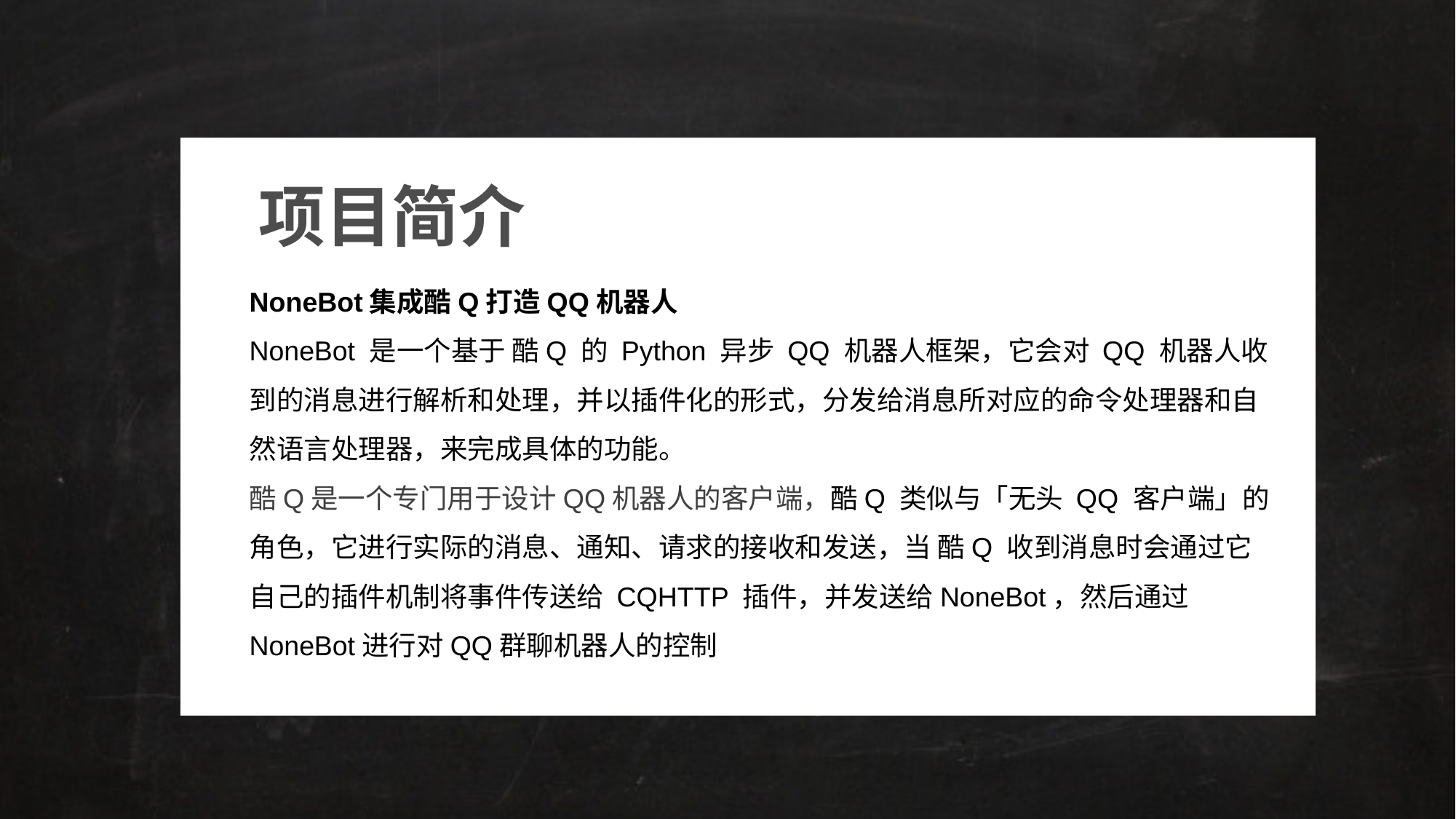

项目简介
NoneBot集成酷Q打造QQ机器人
NoneBot 是一个基于 酷Q 的 Python 异步 QQ 机器人框架，它会对 QQ 机器人收到的消息进行解析和处理，并以插件化的形式，分发给消息所对应的命令处理器和自然语言处理器，来完成具体的功能。
酷Q是一个专门用于设计QQ机器人的客户端，酷Q 类似与「无头 QQ 客户端」的角色，它进行实际的消息、通知、请求的接收和发送，当 酷Q 收到消息时会通过它自己的插件机制将事件传送给 CQHTTP 插件，并发送给NoneBot，然后通过NoneBot进行对QQ群聊机器人的控制